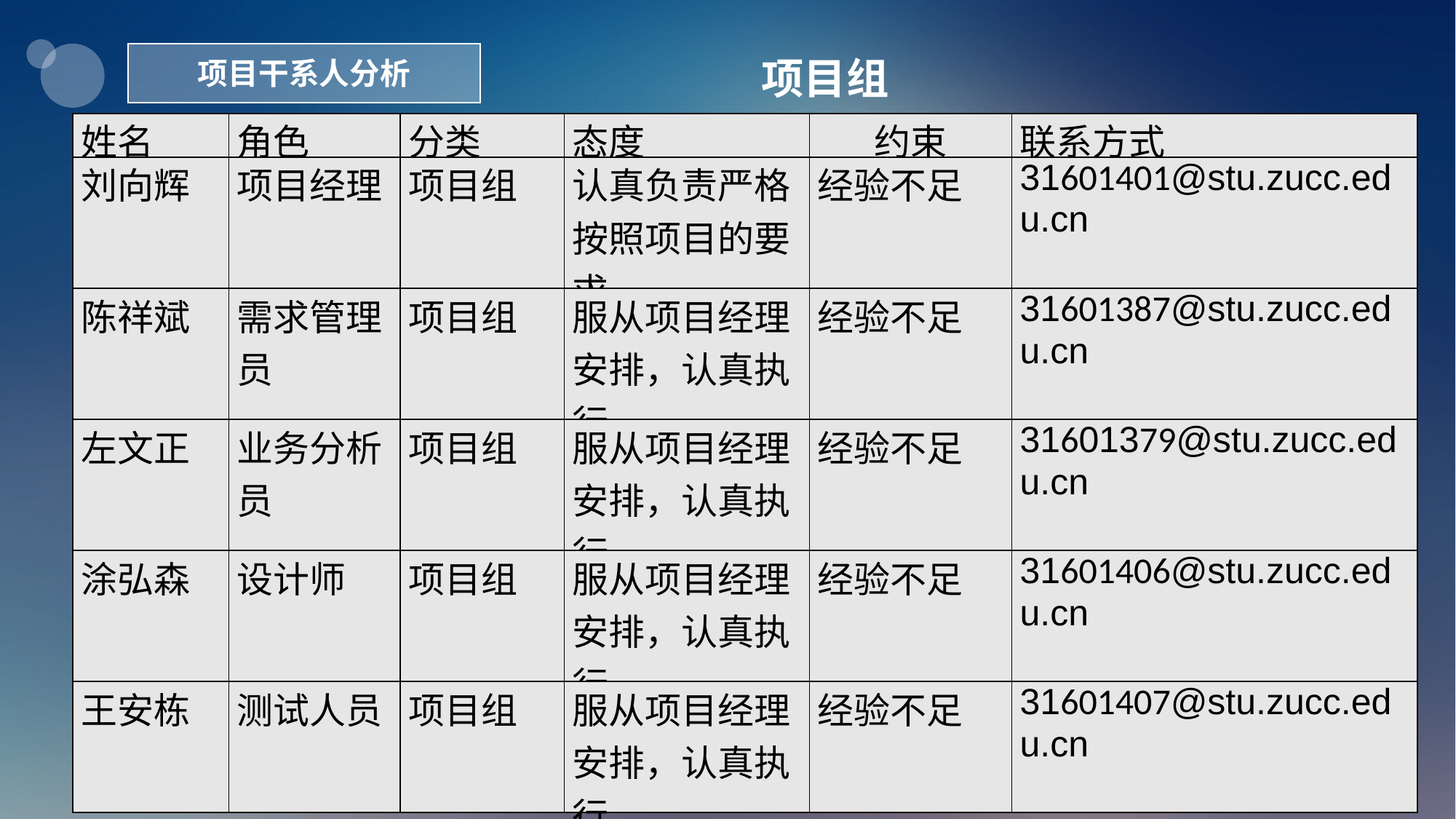

项目组
项目干系人分析
| 姓名 | 角色 | 分类 | 态度 | 约束 | 联系方式 |
| --- | --- | --- | --- | --- | --- |
| 刘向辉 | 项目经理 | 项目组 | 认真负责严格按照项目的要求 | 经验不足 | 31601401@stu.zucc.edu.cn |
| 陈祥斌 | 需求管理员 | 项目组 | 服从项目经理安排，认真执行 | 经验不足 | 31601387@stu.zucc.edu.cn |
| 左文正 | 业务分析员 | 项目组 | 服从项目经理安排，认真执行 | 经验不足 | 31601379@stu.zucc.edu.cn |
| 涂弘森 | 设计师 | 项目组 | 服从项目经理安排，认真执行 | 经验不足 | 31601406@stu.zucc.edu.cn |
| 王安栋 | 测试人员 | 项目组 | 服从项目经理安排，认真执行 | 经验不足 | 31601407@stu.zucc.edu.cn |